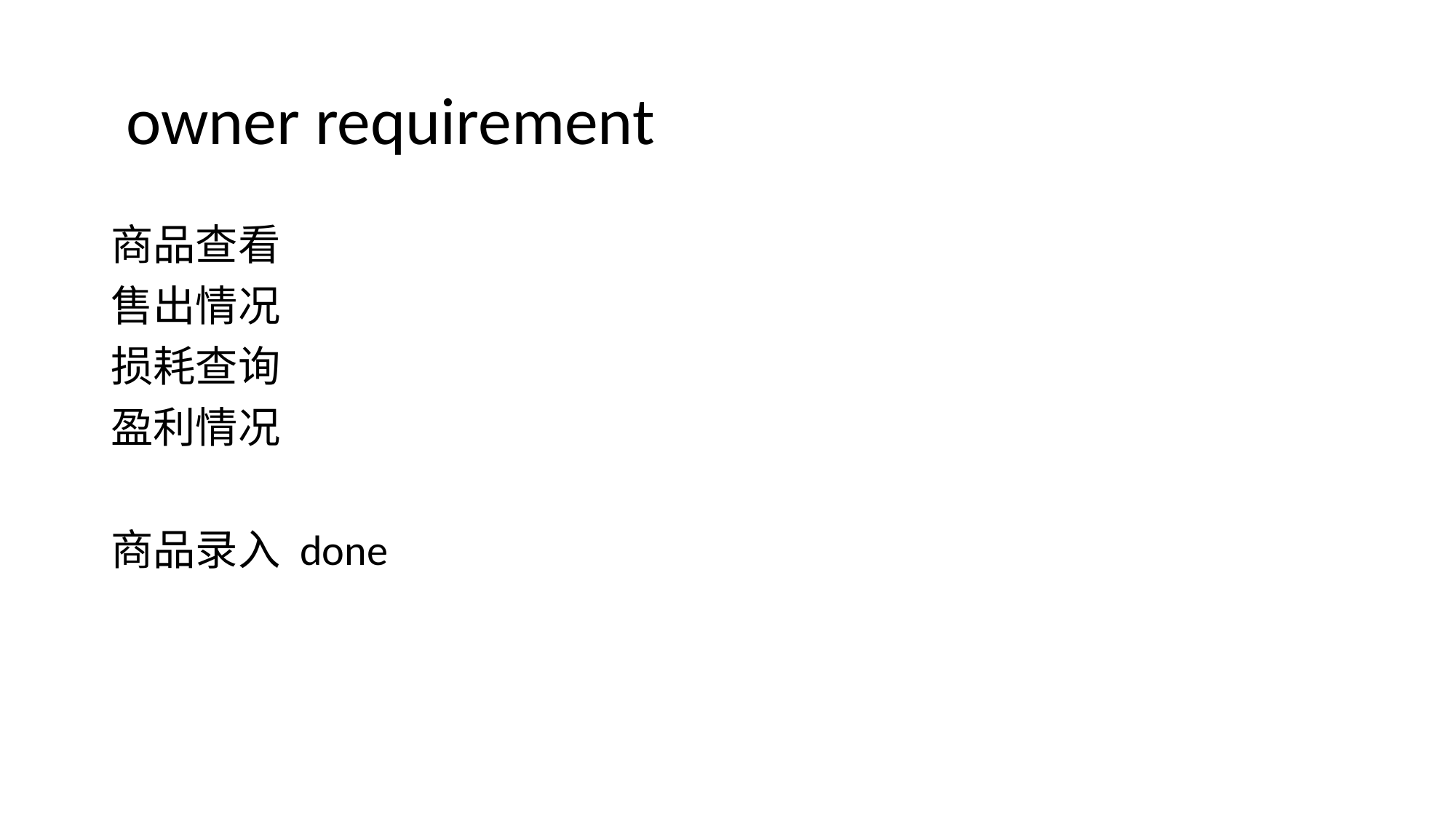

# owner requirement
商品查看
售出情况
损耗查询
盈利情况

商品录入 done